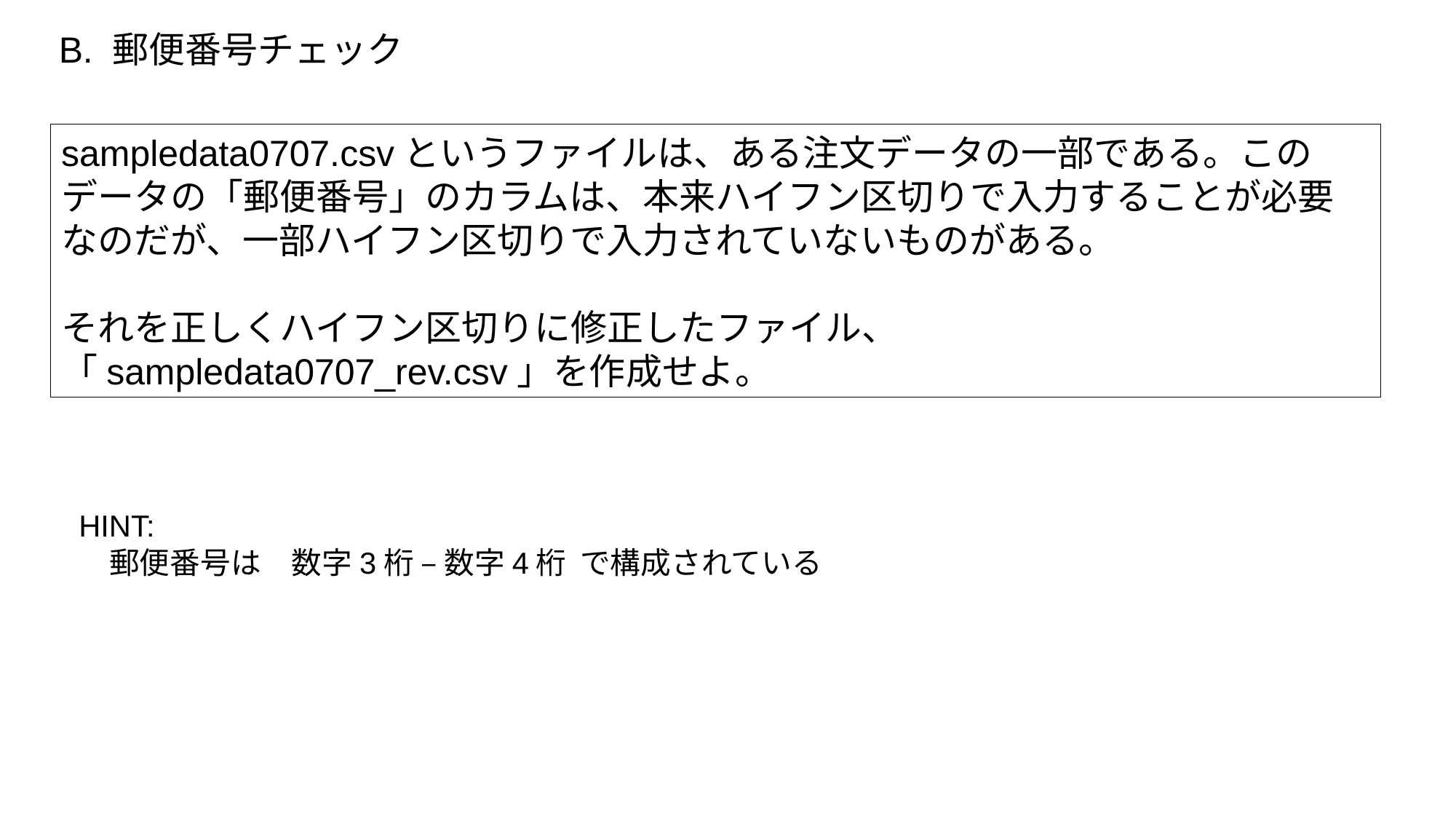

B. 郵便番号チェック
sampledata0707.csvというファイルは、ある注文データの一部である。このデータの「郵便番号」のカラムは、本来ハイフン区切りで入力することが必要なのだが、一部ハイフン区切りで入力されていないものがある。

それを正しくハイフン区切りに修正したファイル、「sampledata0707_rev.csv」を作成せよ。
HINT:
　郵便番号は　数字3桁 – 数字4桁  で構成されている